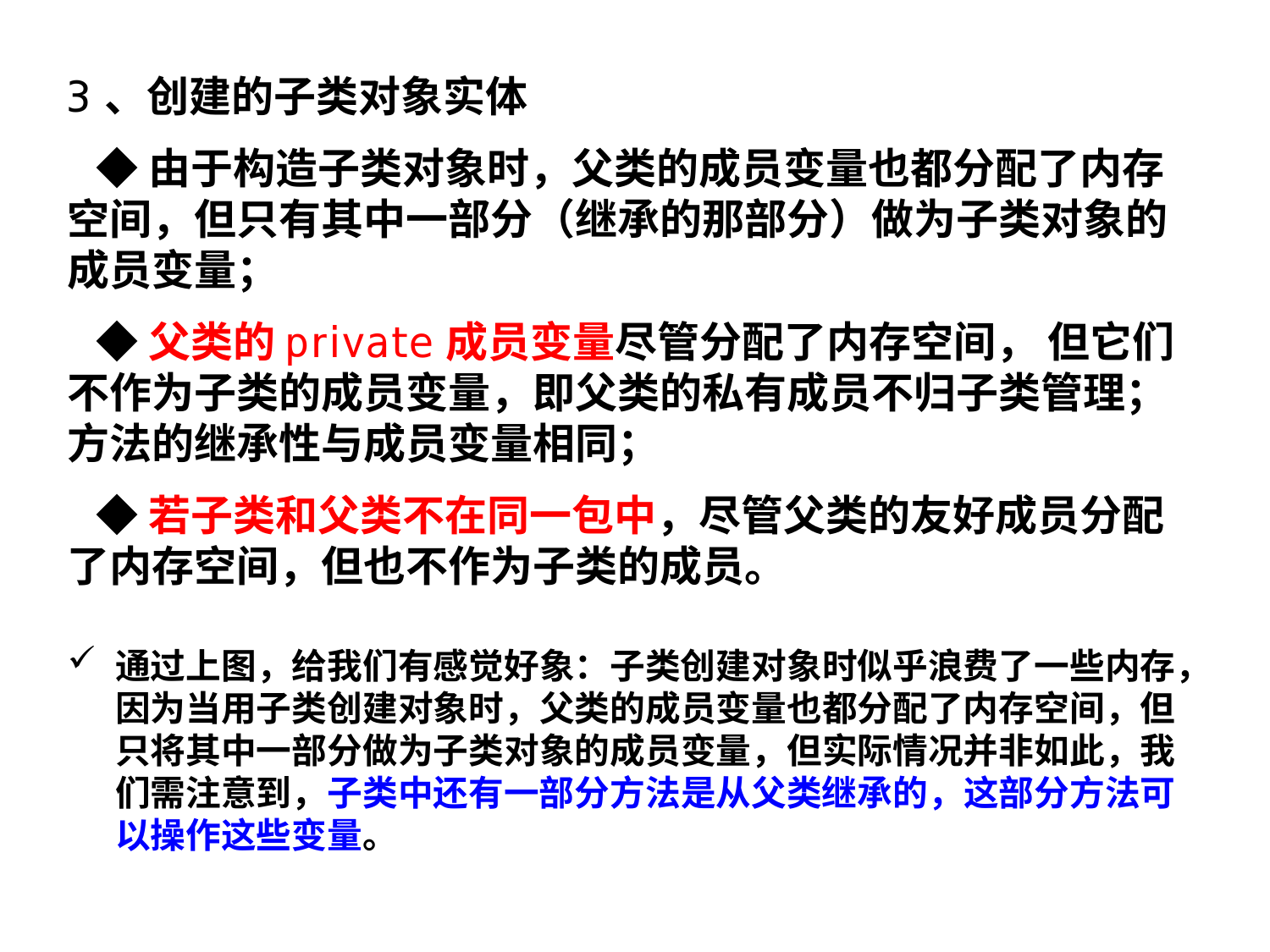

3、创建的子类对象实体
   ◆由于构造子类对象时，父类的成员变量也都分配了内存空间，但只有其中一部分（继承的那部分）做为子类对象的成员变量；
   ◆父类的private成员变量尽管分配了内存空间， 但它们不作为子类的成员变量，即父类的私有成员不归子类管理；方法的继承性与成员变量相同；
   ◆若子类和父类不在同一包中，尽管父类的友好成员分配了内存空间，但也不作为子类的成员。

通过上图，给我们有感觉好象：子类创建对象时似乎浪费了一些内存，因为当用子类创建对象时，父类的成员变量也都分配了内存空间，但只将其中一部分做为子类对象的成员变量，但实际情况并非如此，我们需注意到，子类中还有一部分方法是从父类继承的，这部分方法可以操作这些变量。